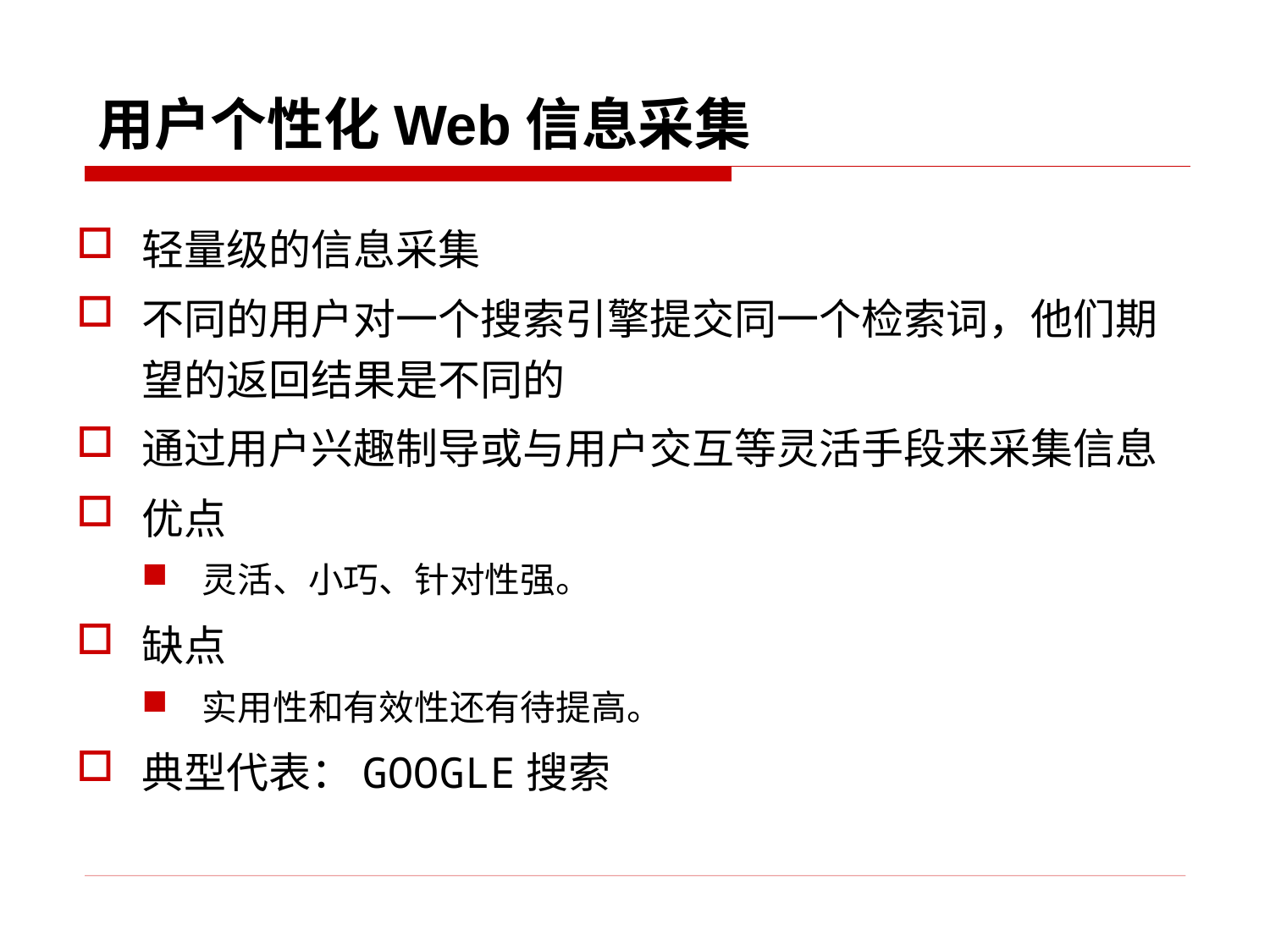

用户个性化Web信息采集
轻量级的信息采集
不同的用户对一个搜索引擎提交同一个检索词，他们期望的返回结果是不同的
通过用户兴趣制导或与用户交互等灵活手段来采集信息
优点
灵活、小巧、针对性强。
缺点
实用性和有效性还有待提高。
典型代表：GOOGLE搜索

22